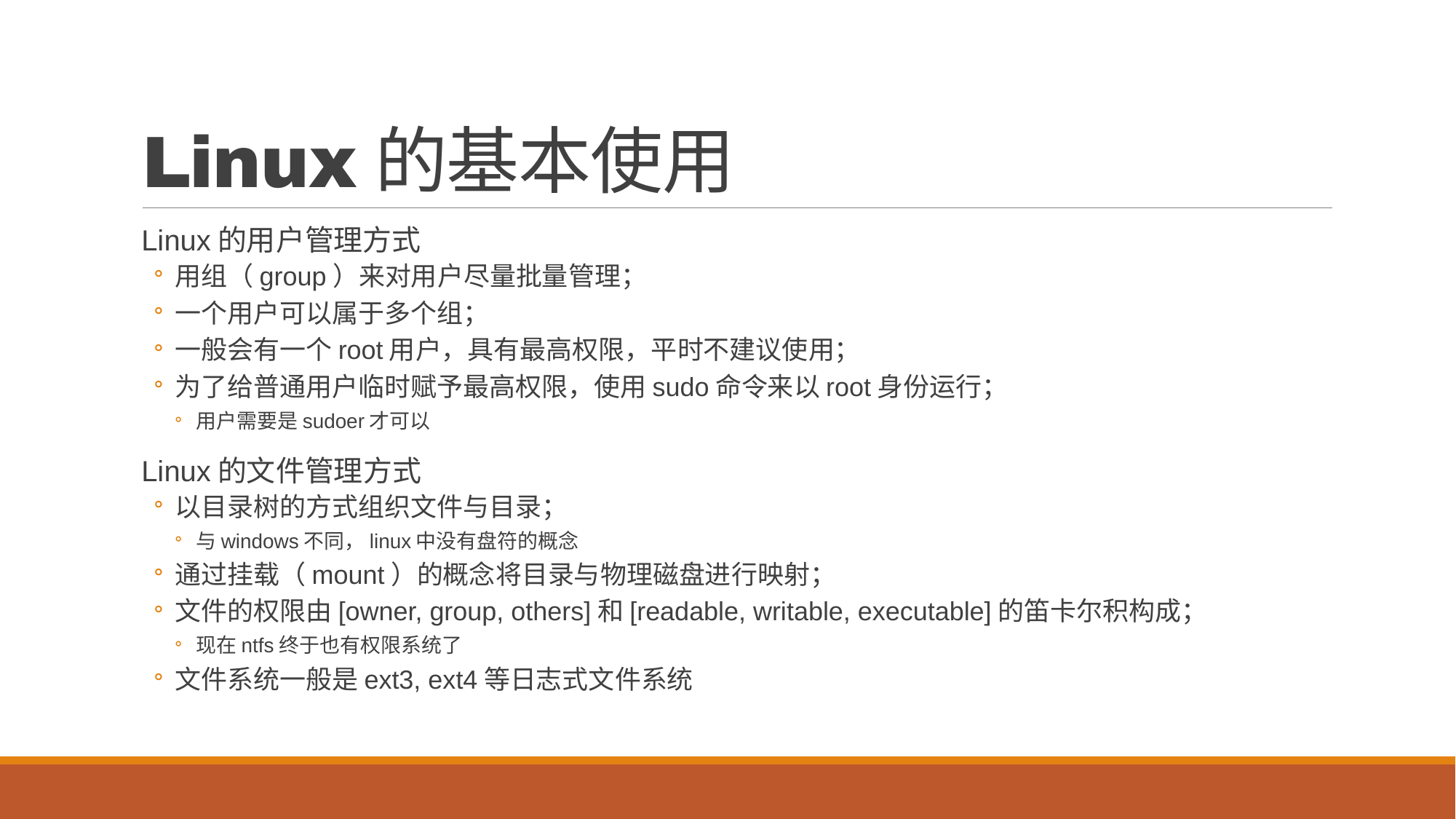

# Linux的基本使用
Linux的用户管理方式
用组（group）来对用户尽量批量管理；
一个用户可以属于多个组；
一般会有一个root用户，具有最高权限，平时不建议使用；
为了给普通用户临时赋予最高权限，使用sudo命令来以root身份运行；
用户需要是sudoer才可以
Linux的文件管理方式
以目录树的方式组织文件与目录；
与windows不同，linux中没有盘符的概念
通过挂载（mount）的概念将目录与物理磁盘进行映射；
文件的权限由[owner, group, others]和[readable, writable, executable]的笛卡尔积构成；
现在ntfs终于也有权限系统了
文件系统一般是ext3, ext4等日志式文件系统